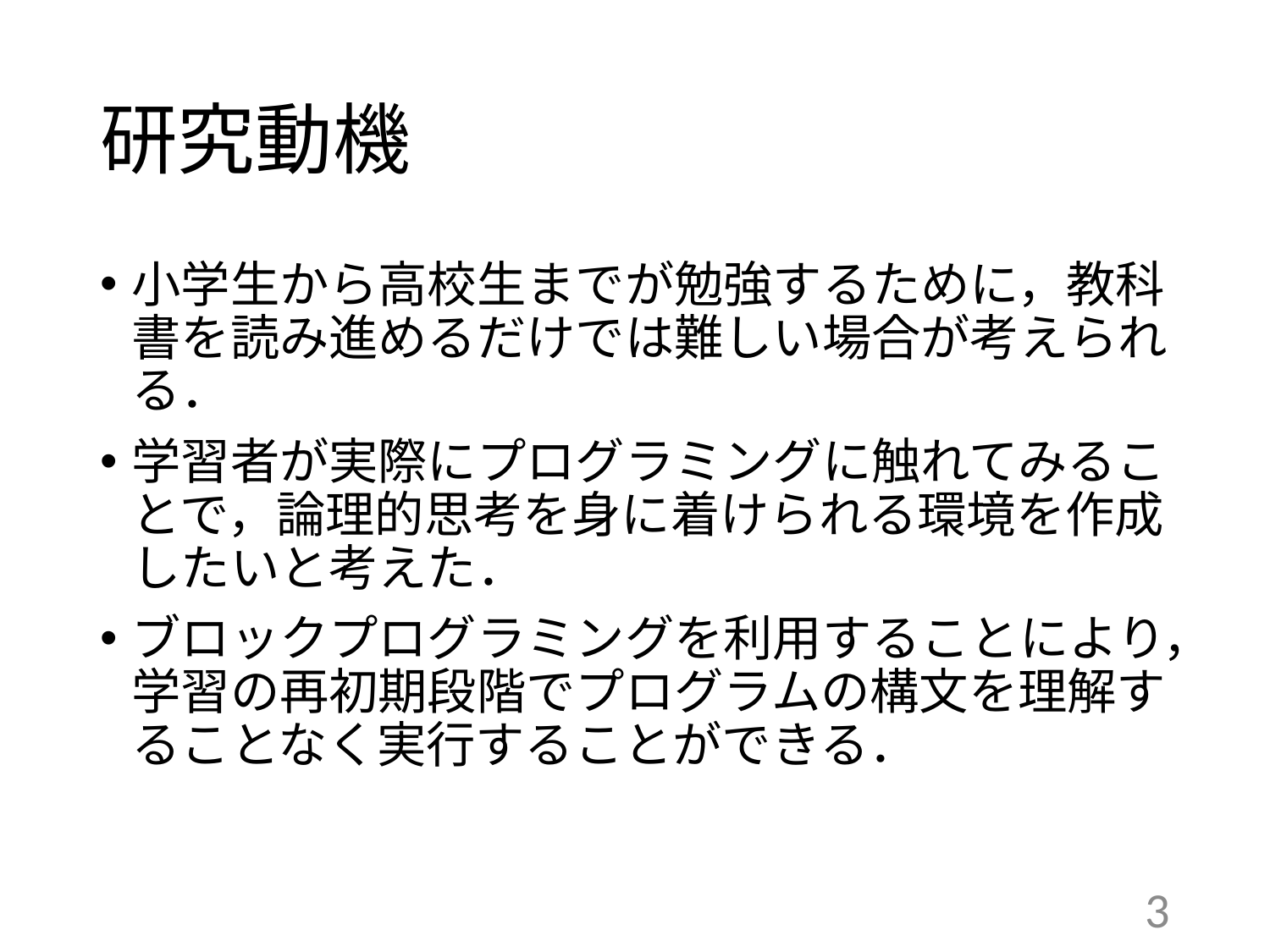

# 研究動機
小学生から高校生までが勉強するために，教科書を読み進めるだけでは難しい場合が考えられる．
学習者が実際にプログラミングに触れてみることで，論理的思考を身に着けられる環境を作成したいと考えた．
ブロックプログラミングを利用することにより，学習の再初期段階でプログラムの構文を理解することなく実行することができる．

3